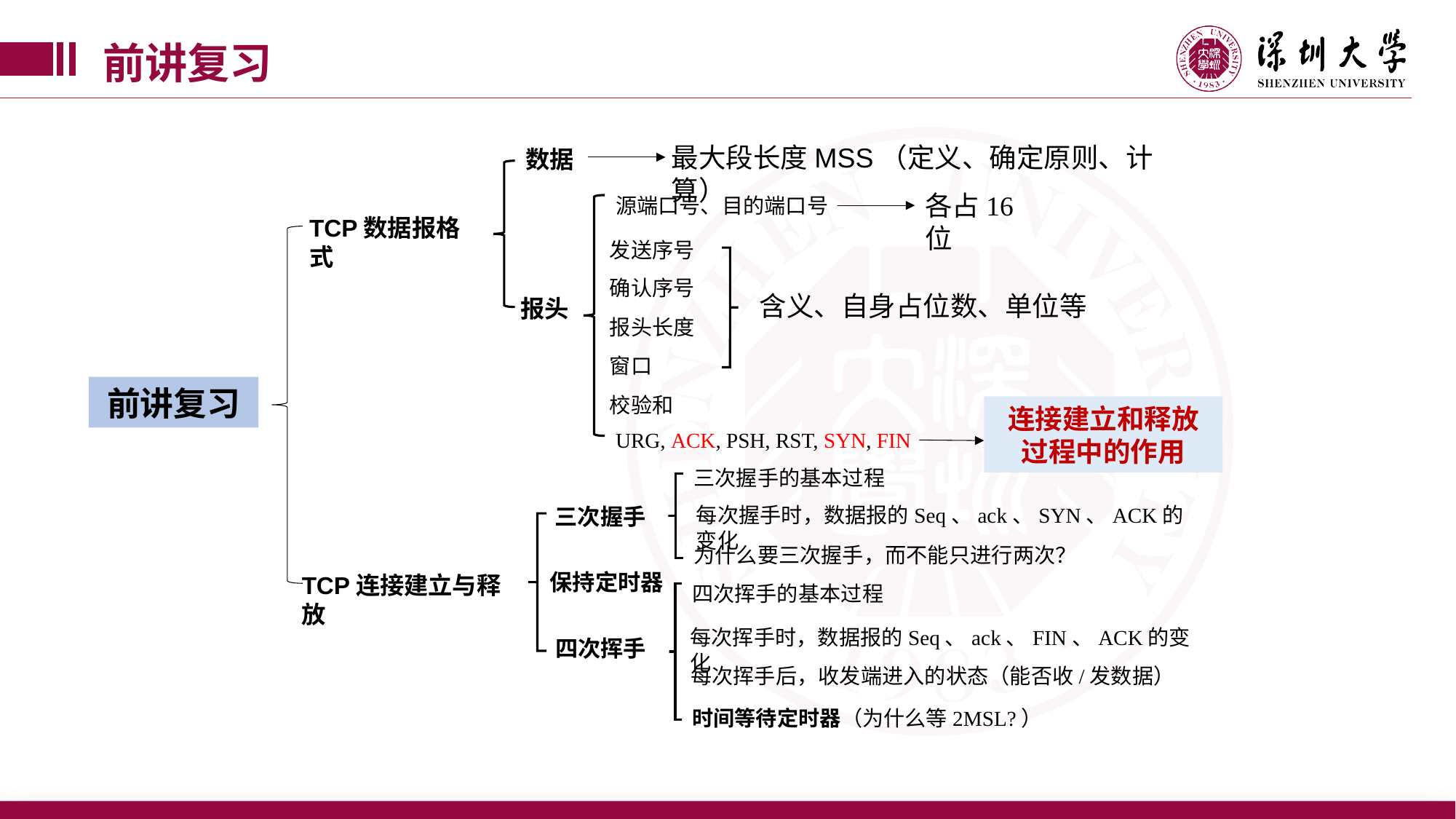

前讲复习

最大段长度MSS（定义、确定原则、计算）
数据

TCP数据报格式
报头
各占16位
源端口号、目的端口号

发送序号

确认序号
含义、自身占位数、单位等
报头长度
窗口
前讲复习
校验和
连接建立和释放过程中的作用
URG, ACK, PSH, RST, SYN, FIN
三次握手的基本过程

三次握手
每次握手时，数据报的Seq、ack、SYN、ACK的变化

TCP连接建立与释放
为什么要三次握手，而不能只进行两次？
保持定时器
四次挥手的基本过程

四次挥手
每次挥手时，数据报的Seq、ack、FIN、ACK的变化
每次挥手后，收发端进入的状态（能否收/发数据）
时间等待定时器（为什么等2MSL?）